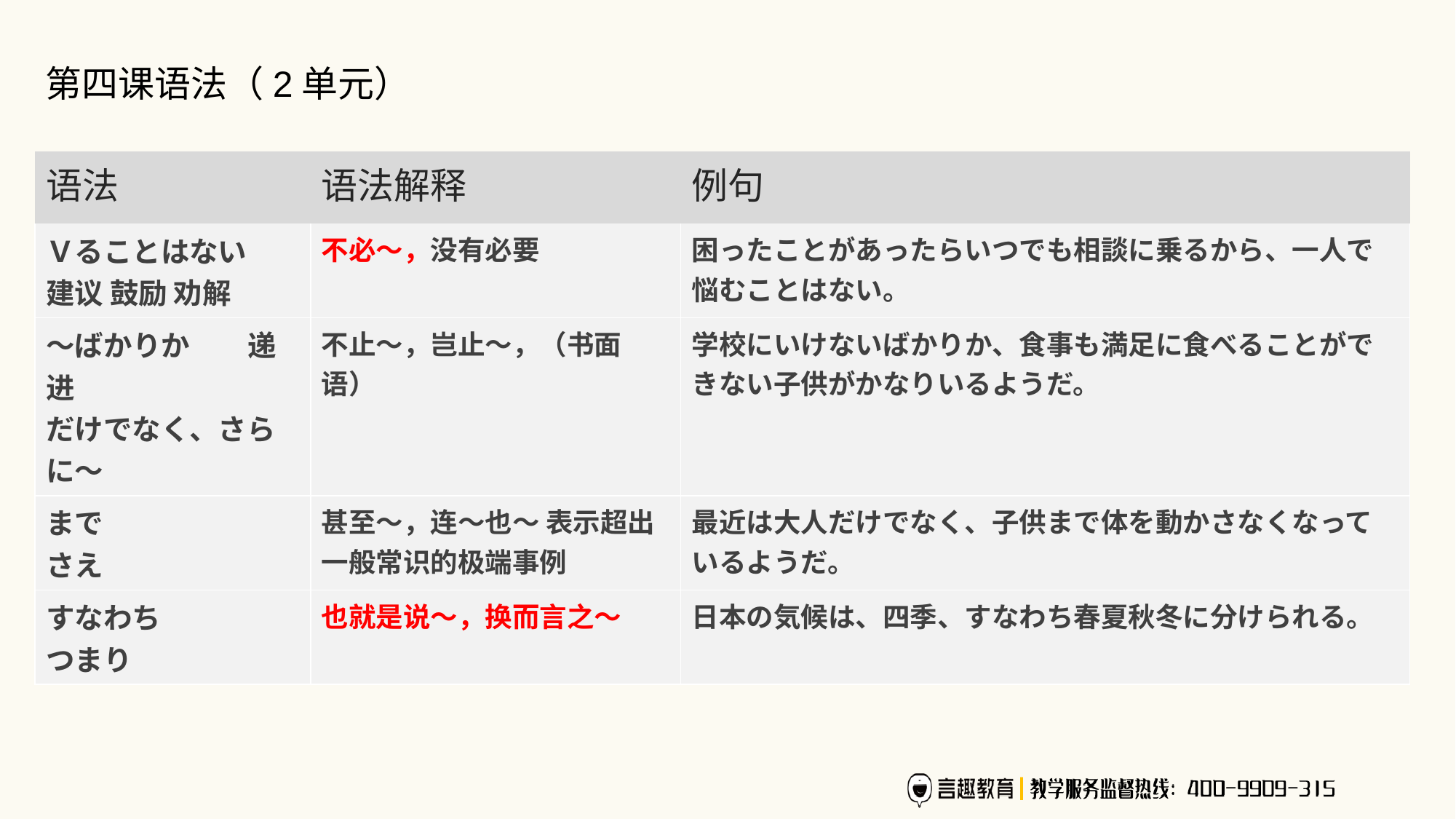

第四课语法（2单元）
| 语法 | 语法解释 | 例句 |
| --- | --- | --- |
| Ｖることはない 建议 鼓励 劝解 | 不必～，没有必要 | 困ったことがあったらいつでも相談に乗るから、一人で悩むことはない。 |
| ～ばかりか　　递进 だけでなく、さらに～ | 不止～，岂止～，（书面语） | 学校にいけないばかりか、食事も満足に食べることができない子供がかなりいるようだ。 |
| まで さえ | 甚至～，连～也～ 表示超出一般常识的极端事例 | 最近は大人だけでなく、子供まで体を動かさなくなっているようだ。 |
| すなわち つまり | 也就是说～，换而言之～ | 日本の気候は、四季、すなわち春夏秋冬に分けられる。 |